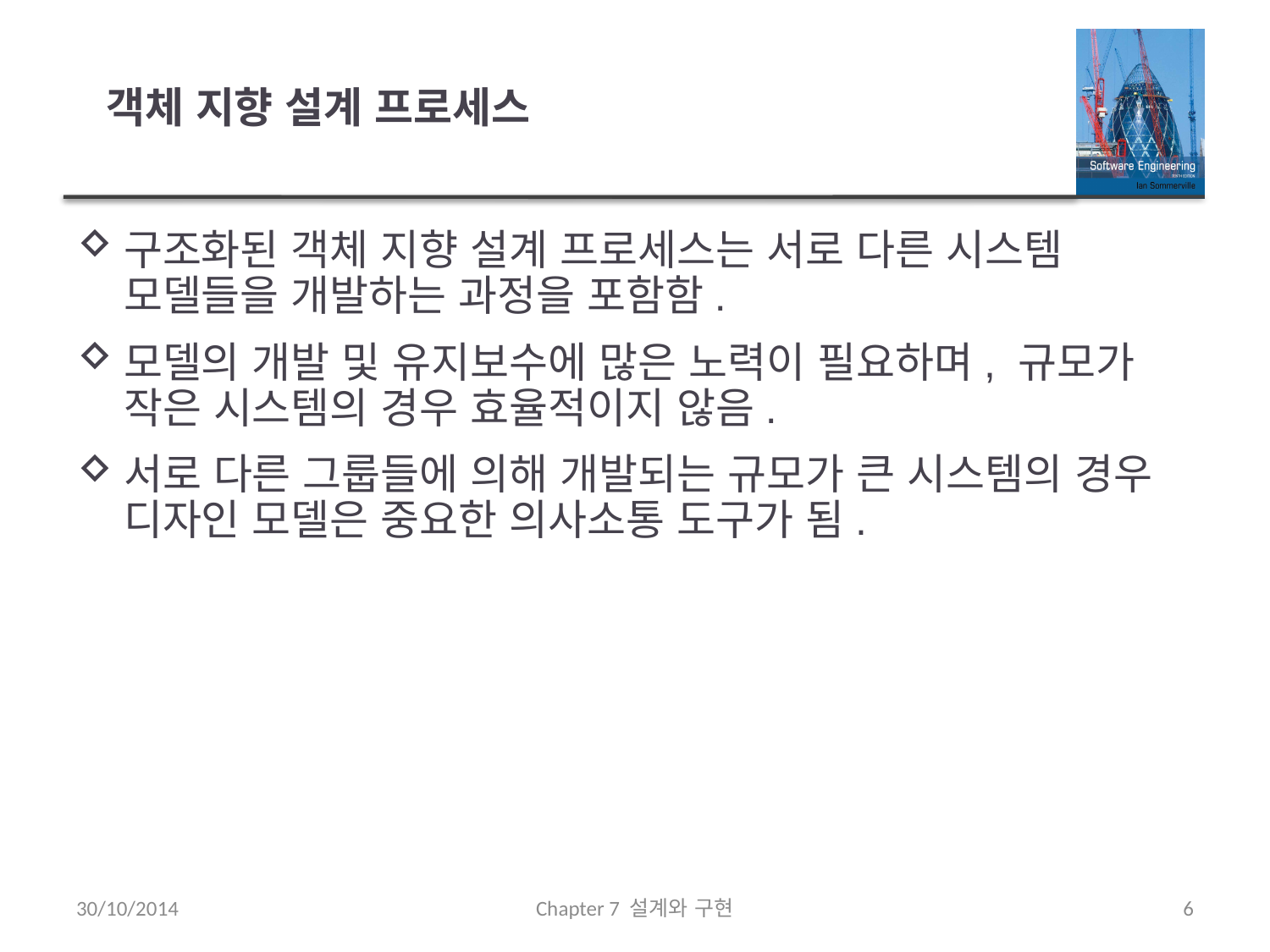

# 객체 지향 설계 프로세스
구조화된 객체 지향 설계 프로세스는 서로 다른 시스템 모델들을 개발하는 과정을 포함함.
모델의 개발 및 유지보수에 많은 노력이 필요하며, 규모가 작은 시스템의 경우 효율적이지 않음.
서로 다른 그룹들에 의해 개발되는 규모가 큰 시스템의 경우 디자인 모델은 중요한 의사소통 도구가 됨.
30/10/2014
Chapter 7 설계와 구현
6